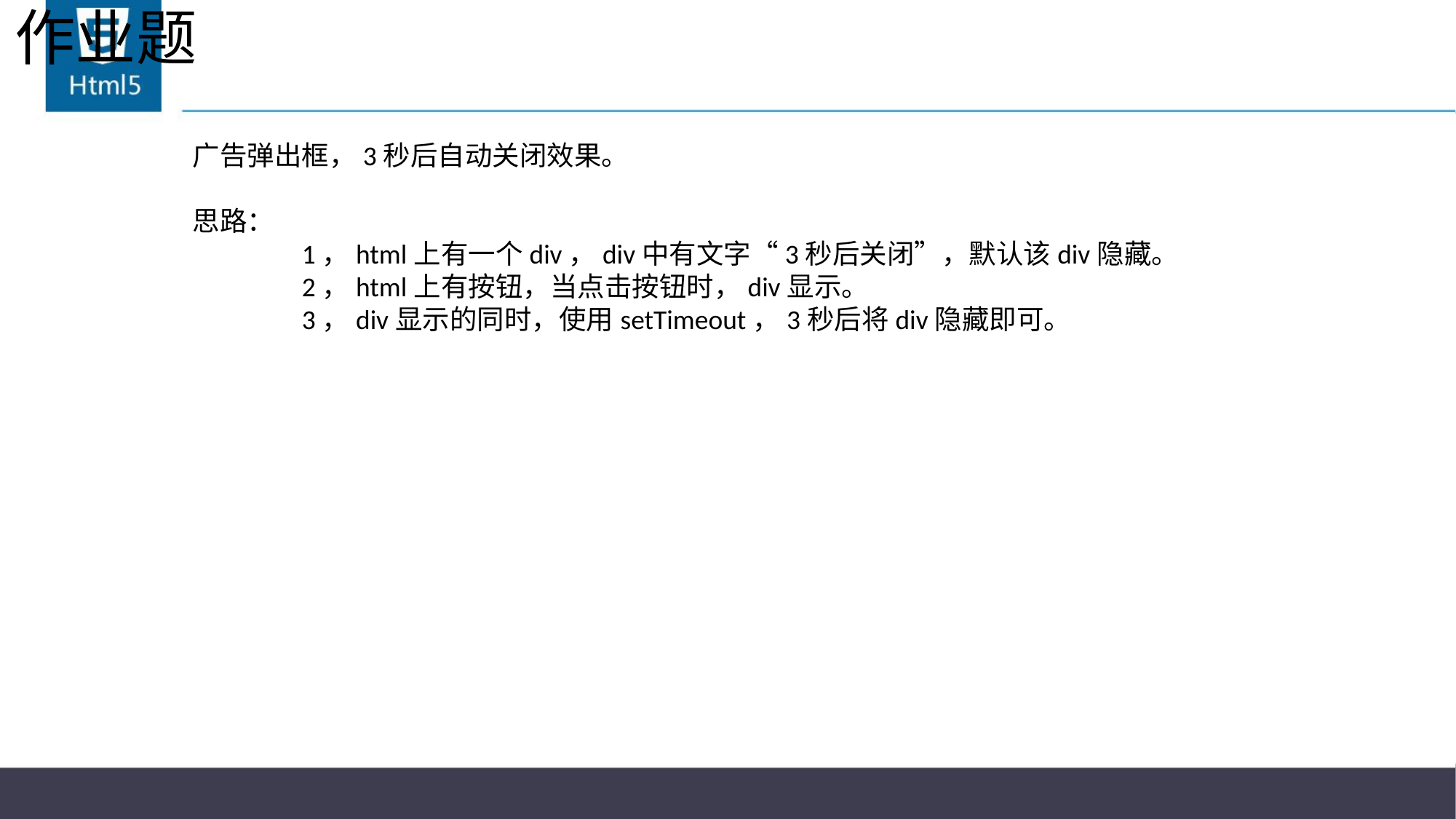

# 作业题
广告弹出框，3秒后自动关闭效果。

思路：
	1，html上有一个div，div中有文字“3秒后关闭”，默认该div隐藏。
	2，html上有按钮，当点击按钮时，div显示。
	3，div显示的同时，使用setTimeout，3秒后将div隐藏即可。